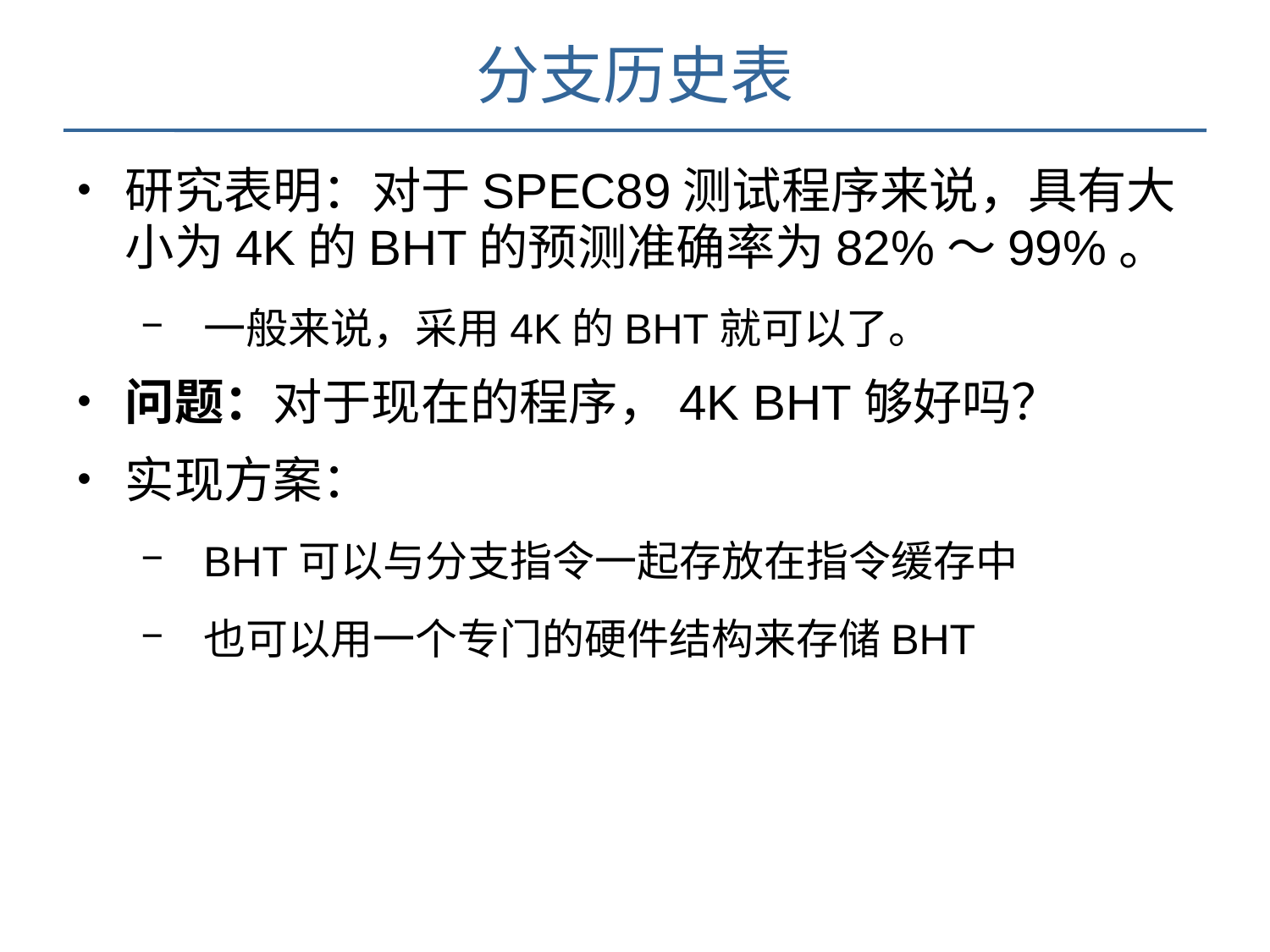

分支历史表
研究表明：对于SPEC89测试程序来说，具有大小为4K的BHT的预测准确率为82%～99%。
一般来说，采用4K的BHT就可以了。
问题：对于现在的程序，4K BHT够好吗？
实现方案：
BHT可以与分支指令一起存放在指令缓存中
也可以用一个专门的硬件结构来存储BHT